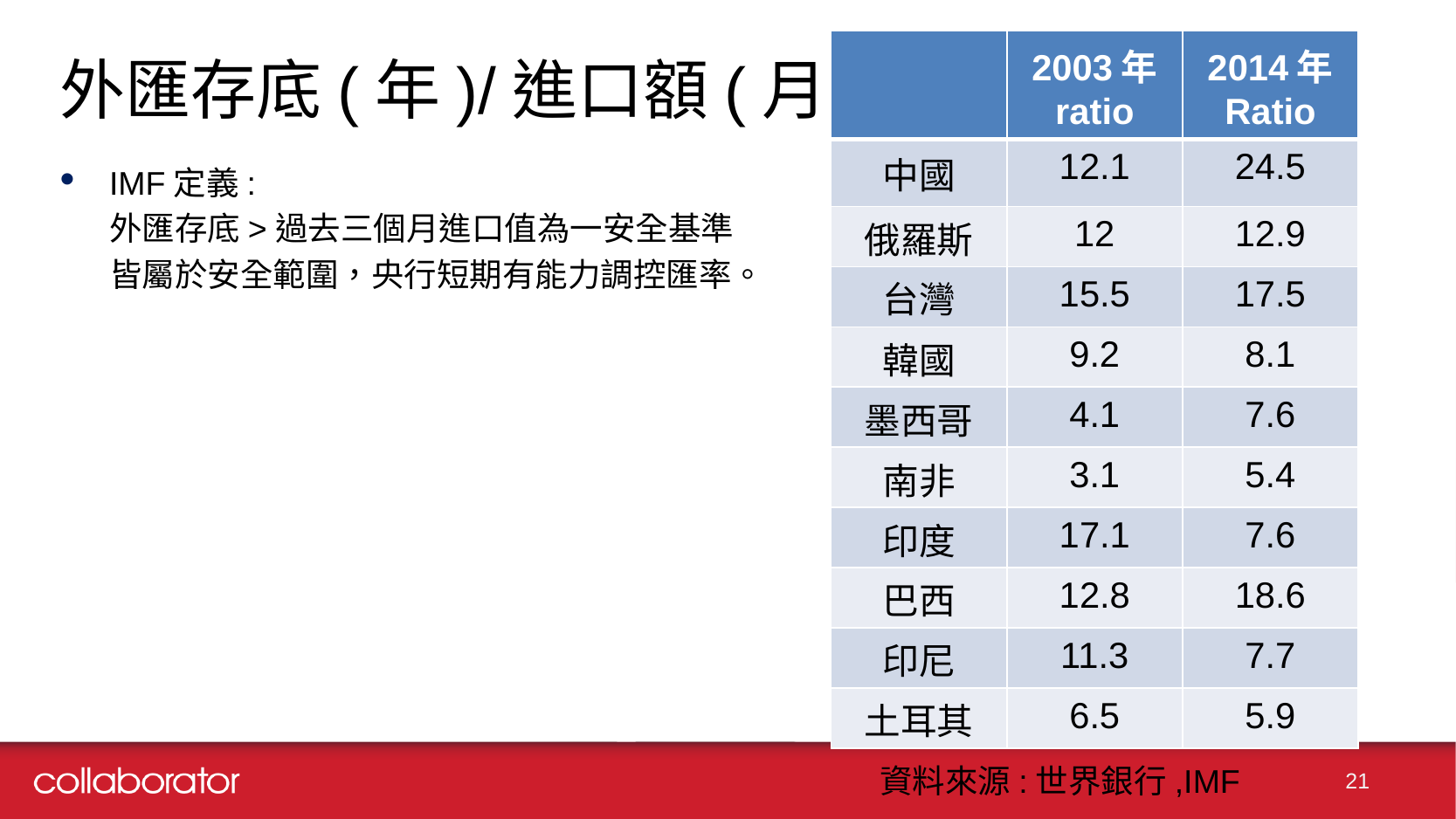

# 外匯存底(年)/進口額(月)
|  | 2003年 ratio | 2014年 Ratio |
| --- | --- | --- |
| 中國 | 12.1 | 24.5 |
| 俄羅斯 | 12 | 12.9 |
| 台灣 | 15.5 | 17.5 |
| 韓國 | 9.2 | 8.1 |
| 墨西哥 | 4.1 | 7.6 |
| 南非 | 3.1 | 5.4 |
| 印度 | 17.1 | 7.6 |
| 巴西 | 12.8 | 18.6 |
| 印尼 | 11.3 | 7.7 |
| 土耳其 | 6.5 | 5.9 |
IMF定義:
	外匯存底>過去三個月進口值為一安全基準
	皆屬於安全範圍，央行短期有能力調控匯率。

資料來源:世界銀行,IMF
21